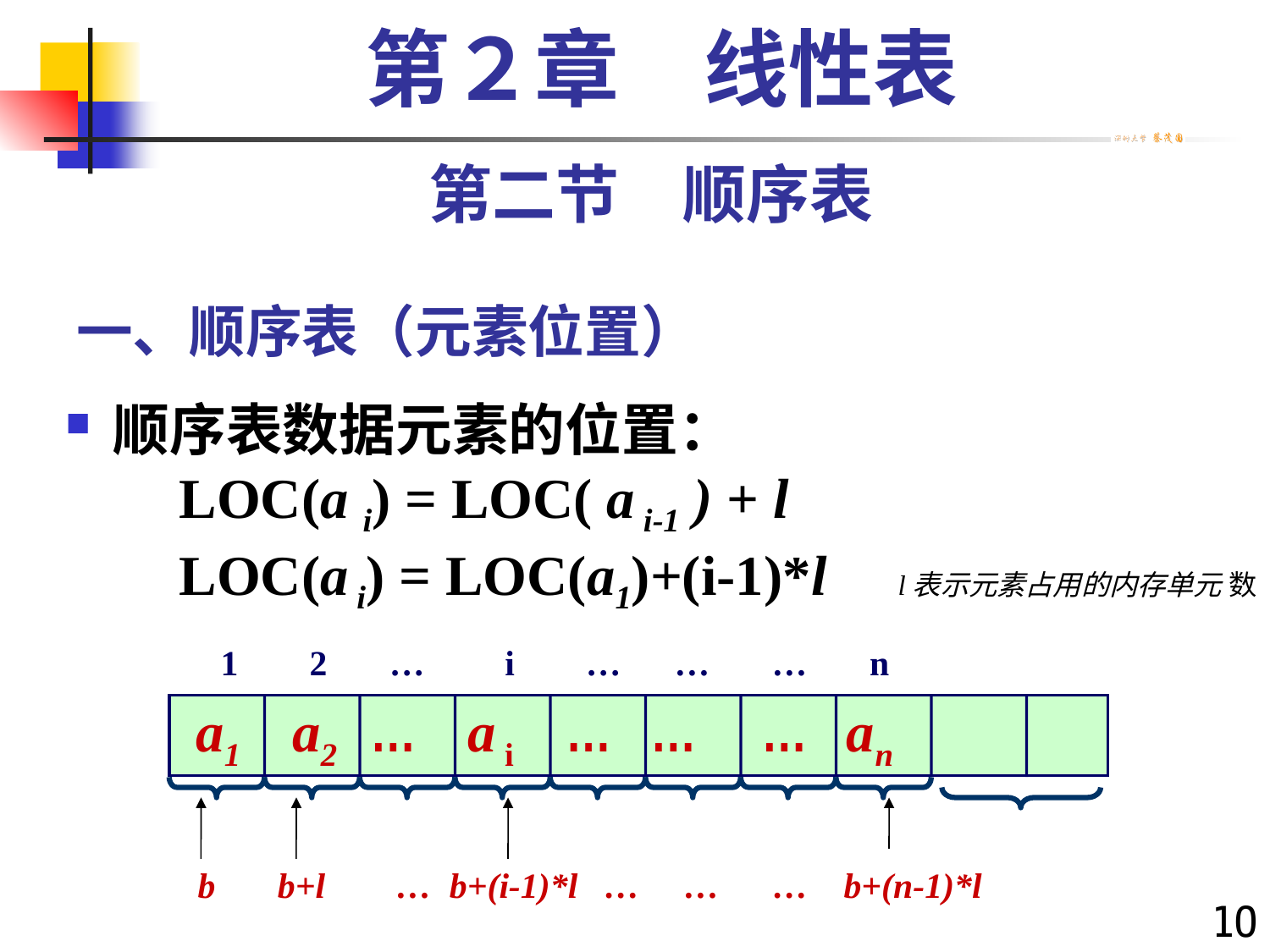

第２章　线性表
第二节　顺序表
# 一、顺序表（元素位置）
顺序表数据元素的位置：
        LOC(a i) = LOC( a i-1 ) + l
        LOC(a i) = LOC(a1)+(i-1)*l     l表示元素占用的内存单元 数
  1        2       …         i        …      …       …       n
 a1    a2   …    a i    …   …     …   an

   b       b+l        …  b+(i-1)*l   …     …      …    b+(n-1)*l
10